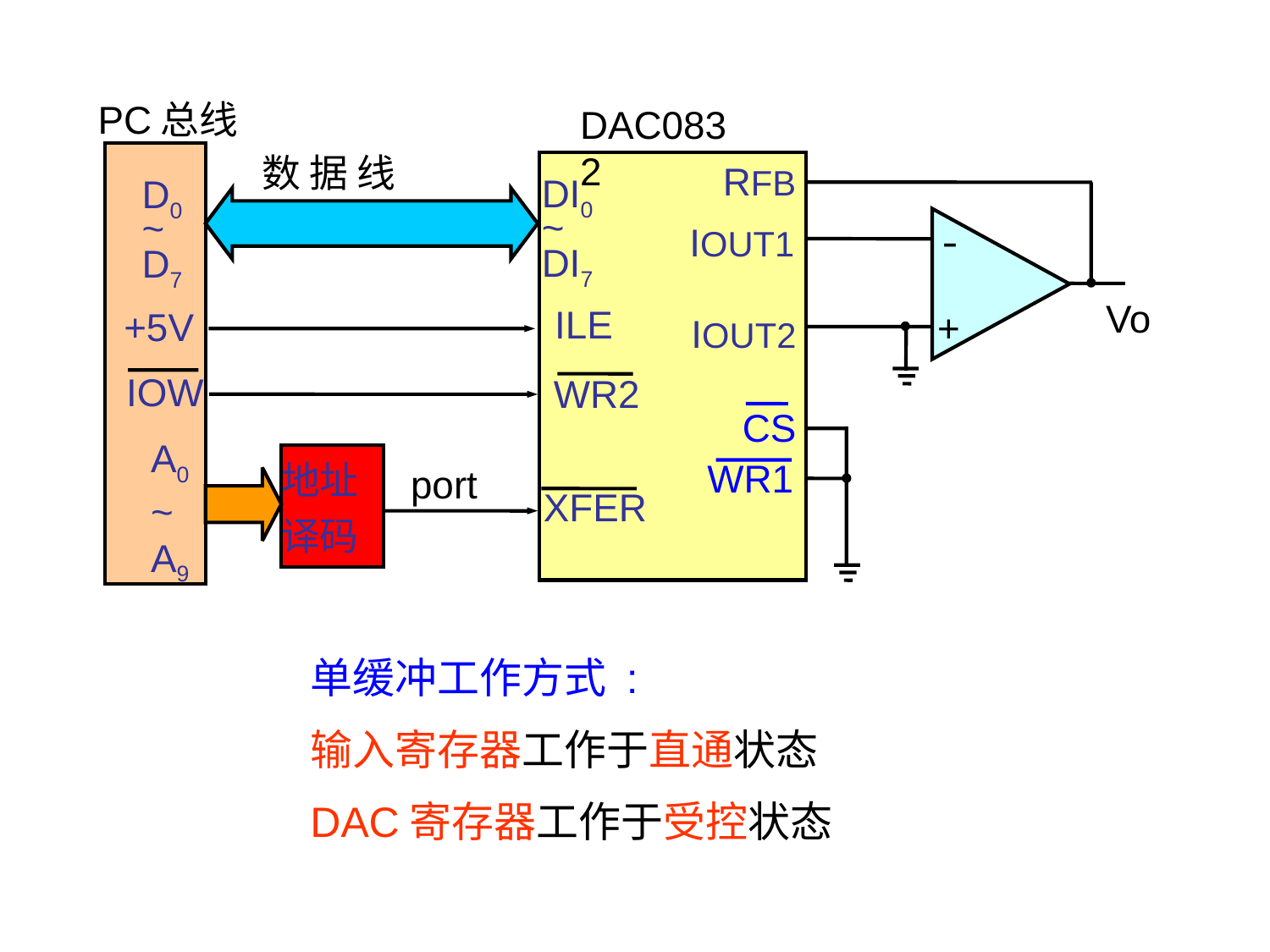

PC总线

DAC0832

数 据 线

RFB
DI0
~
DI7
D0
~
D7

-
IOUT1

Vo
ILE
+5V
+
IOUT2

IOW

WR2

CS

A0
~
A9
地址
译码
 WR1
port

XFER

单缓冲工作方式 :
输入寄存器工作于直通状态
DAC寄存器工作于受控状态
30